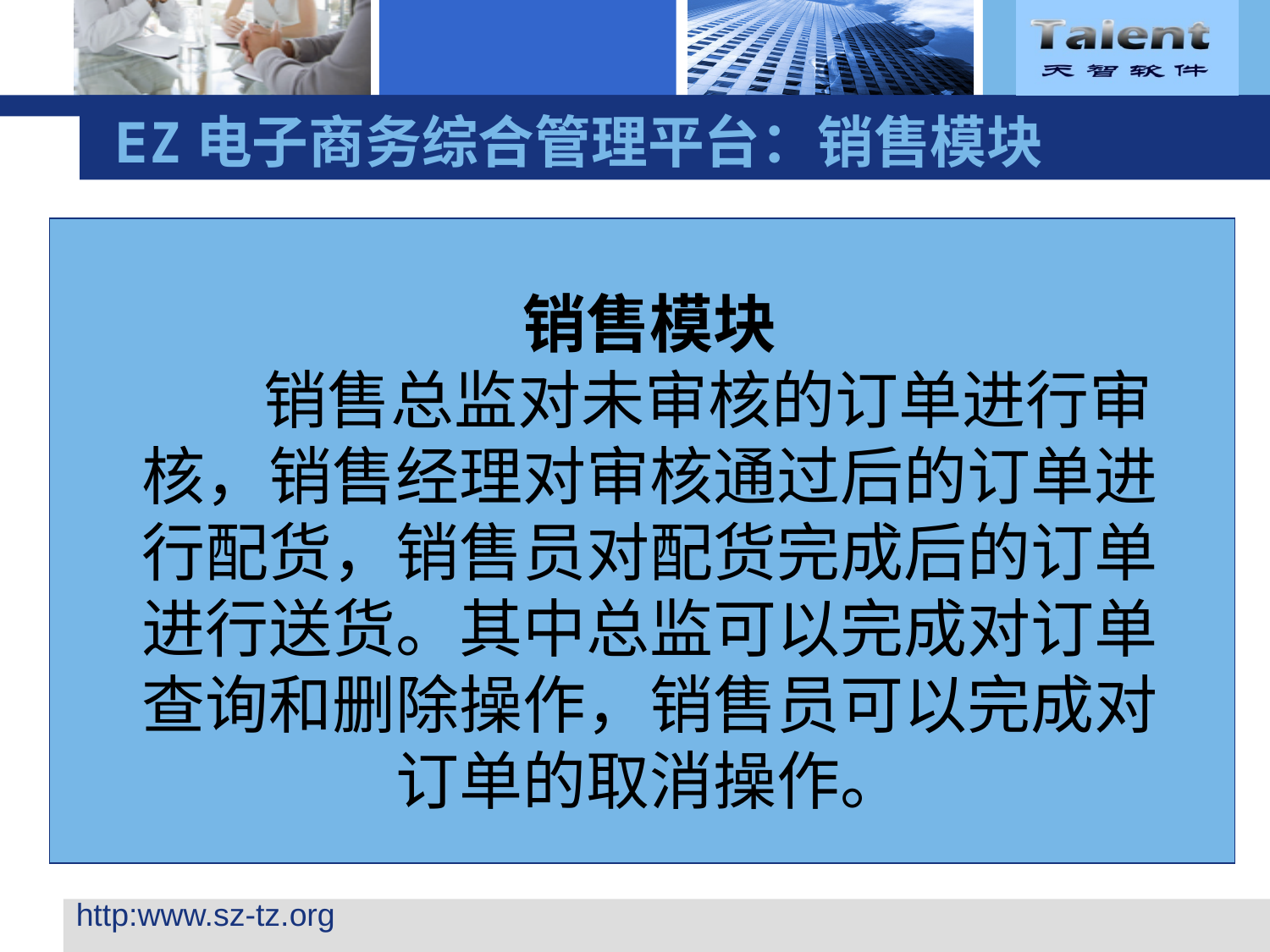

# EZ电子商务综合管理平台：销售模块

销售模块
       销售总监对未审核的订单进行审核，销售经理对审核通过后的订单进行配货，销售员对配货完成后的订单进行送货。其中总监可以完成对订单查询和删除操作，销售员可以完成对订单的取消操作。